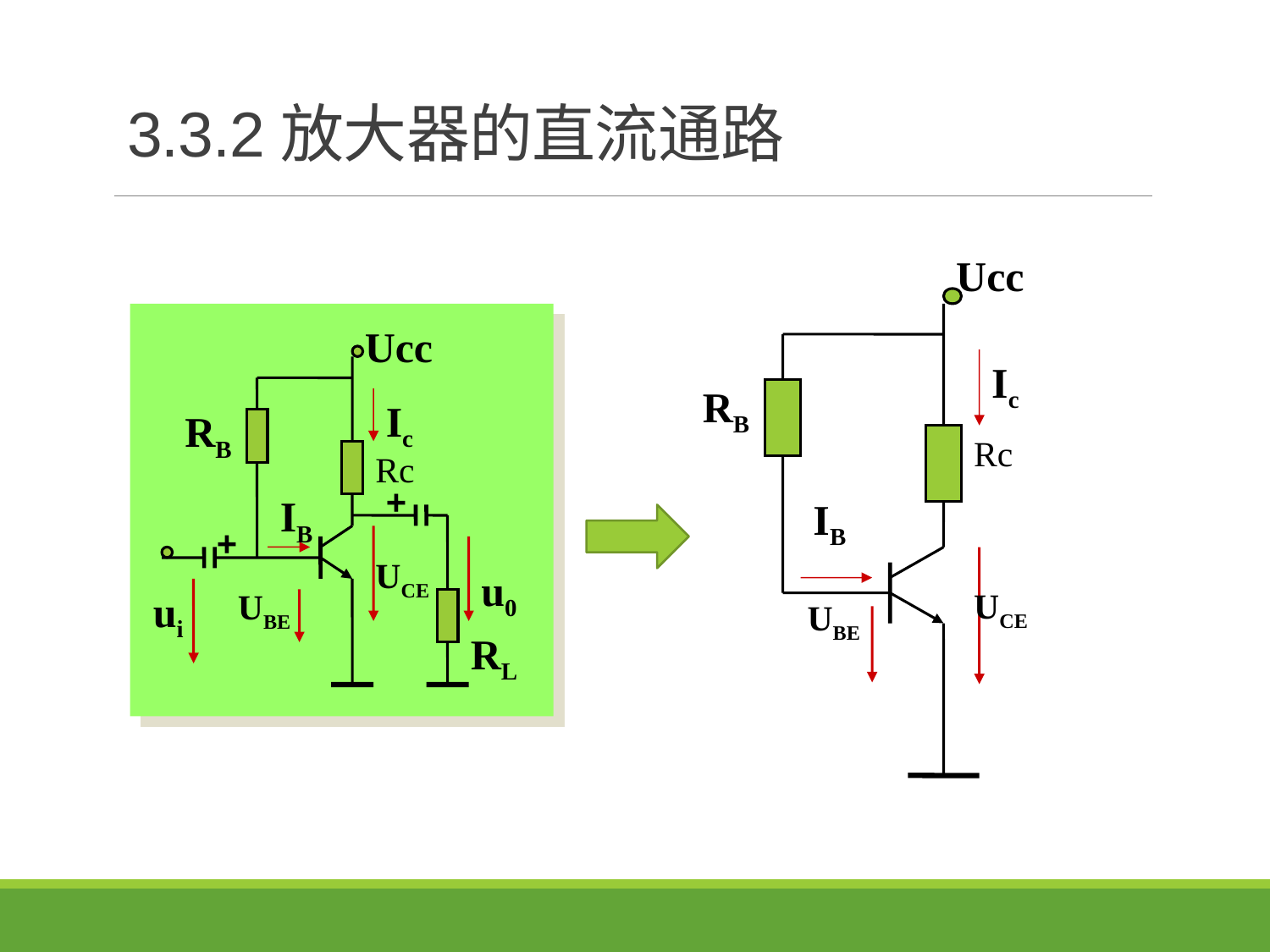

# 3.3.2放大器的直流通路
Ucc

Ic
RB

Rc

IB

UCE
UBE

Ucc

Ic
RB

Rc

+
IB

+

UCE

u0
ui

UBE

RL